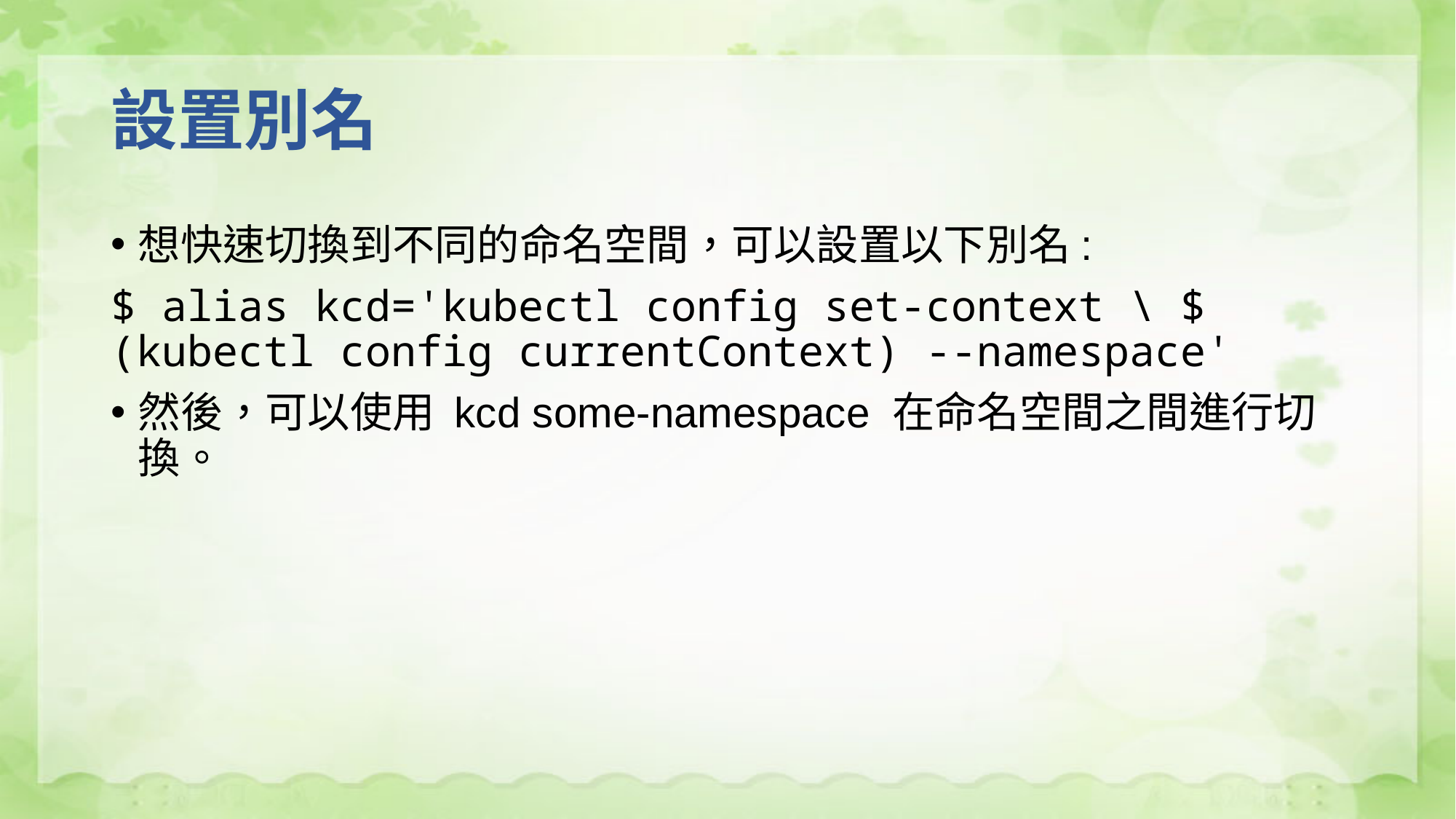

# 設置別名
想快速切換到不同的命名空間，可以設置以下別名:
$ alias kcd='kubectl config set-context \ $(kubectl config currentContext) --namespace'
然後，可以使用 kcd some-namespace 在命名空間之間進行切換。